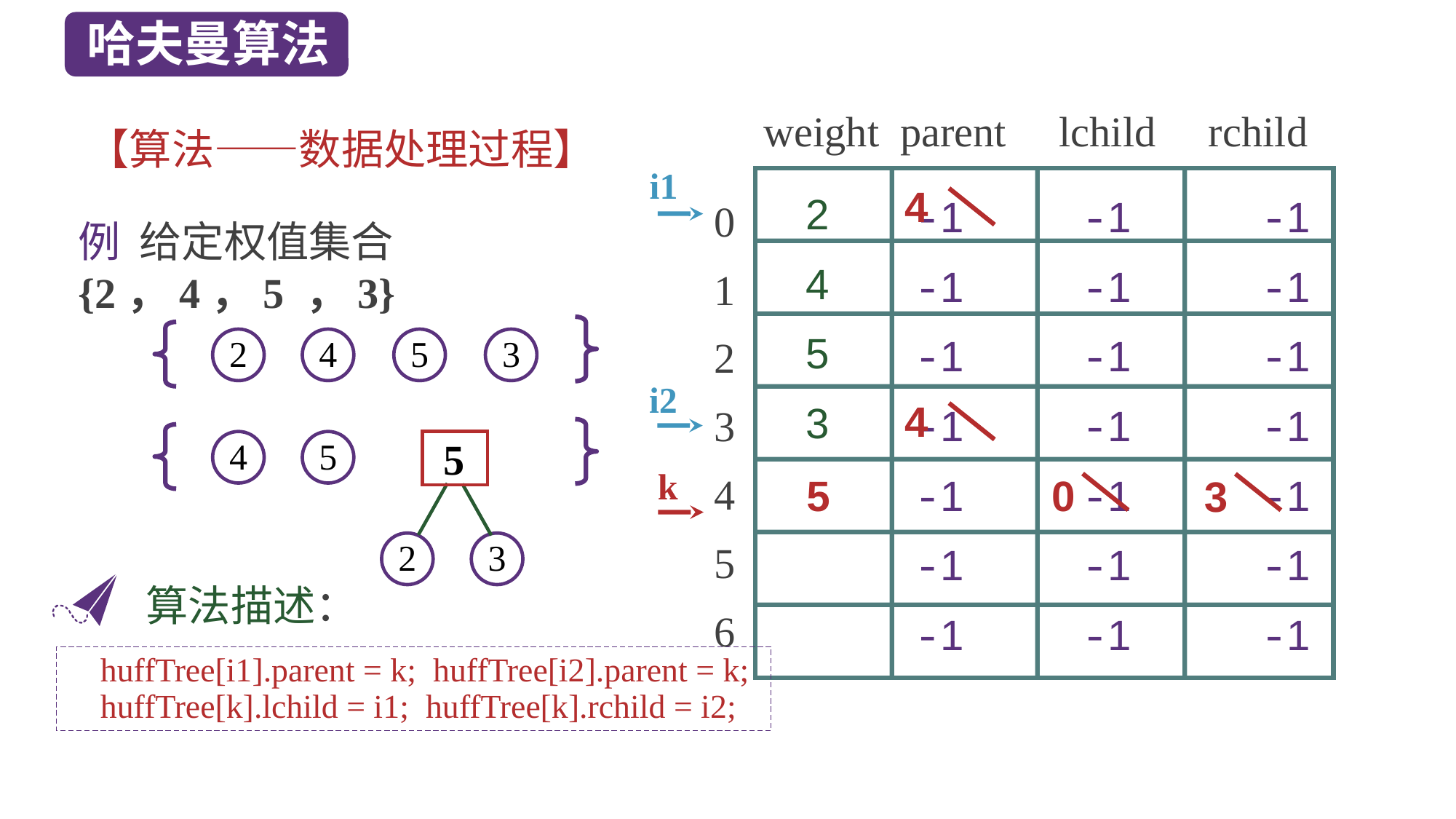

哈夫曼算法

weight  parent     lchild     rchild

0
1
2
3
4
5
6

【算法——数据处理过程】
i1

-1          -1           -1
-1          -1           -1
-1          -1           -1
-1          -1           -1
-1          -1           -1
-1          -1           -1
-1          -1           -1
2
4
5
3
4

4

例  给定权值集合{2，4，5 ，3}

2
4
5
3
i2

 5

2
3
4
5
k

5
0
3

算法描述：

    huffTree[i1].parent = k;  huffTree[i2].parent = k;
    huffTree[k].lchild = i1;  huffTree[k].rchild = i2;